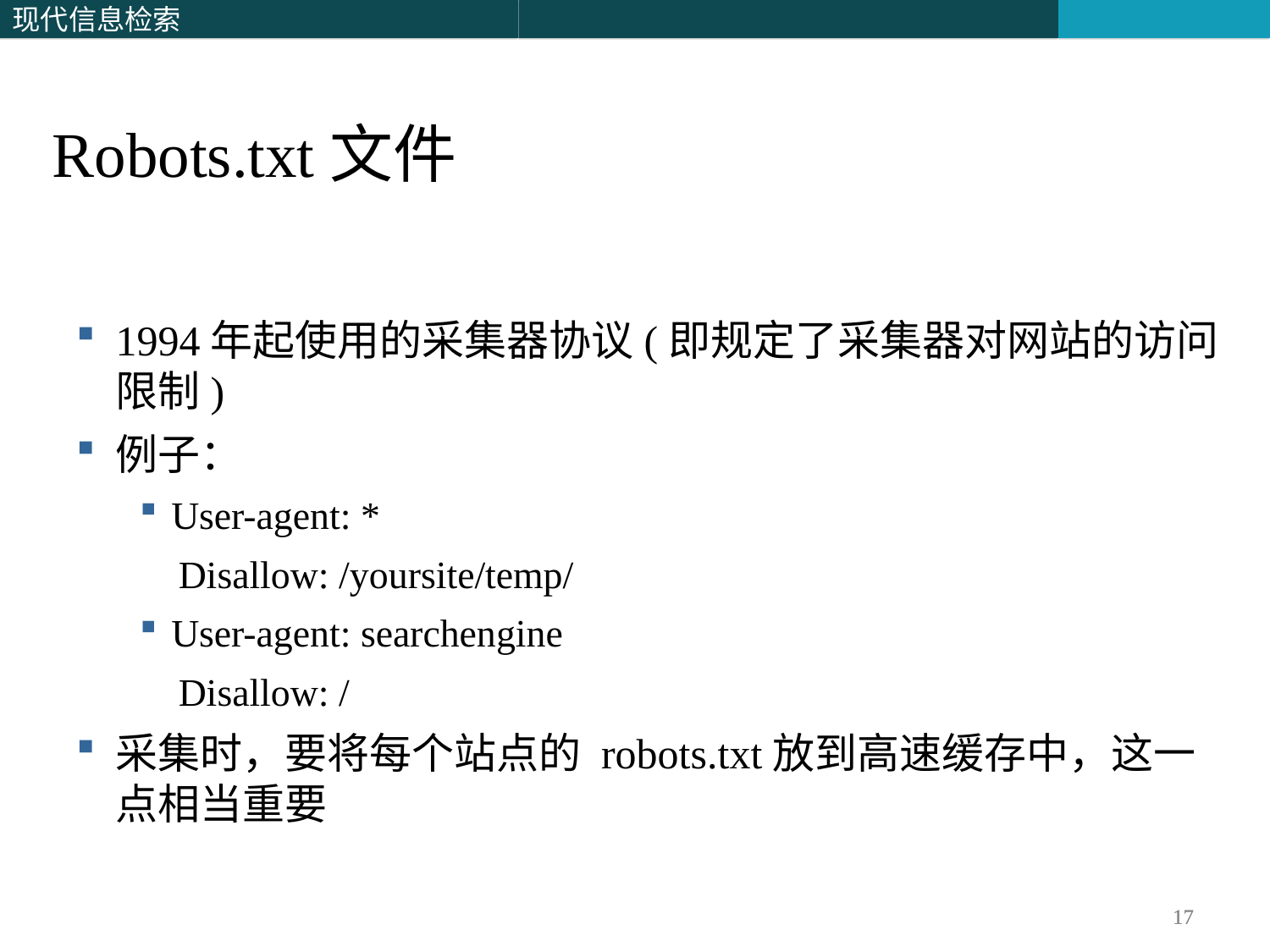

Robots.txt文件
1994年起使用的采集器协议(即规定了采集器对网站的访问限制)
例子：
User-agent: *
    Disallow: /yoursite/temp/
User-agent: searchengine
    Disallow: /
采集时，要将每个站点的 robots.txt放到高速缓存中，这一点相当重要
17
17